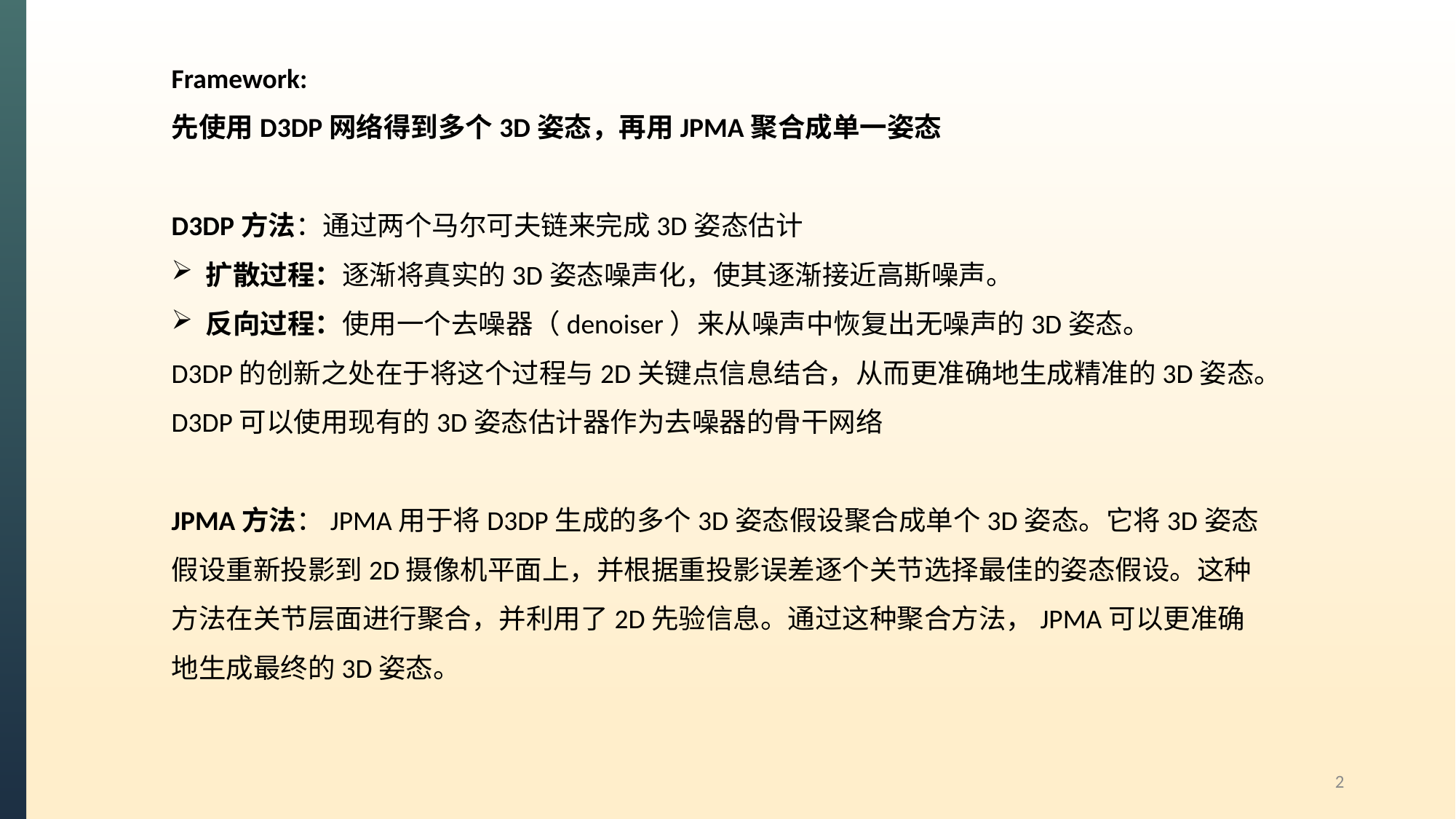

Framework:
先使用D3DP网络得到多个3D姿态，再用JPMA聚合成单一姿态

D3DP方法：通过两个马尔可夫链来完成3D姿态估计
扩散过程：逐渐将真实的3D姿态噪声化，使其逐渐接近高斯噪声。
反向过程：使用一个去噪器（denoiser）来从噪声中恢复出无噪声的3D姿态。
D3DP的创新之处在于将这个过程与2D关键点信息结合，从而更准确地生成精准的3D姿态。D3DP可以使用现有的3D姿态估计器作为去噪器的骨干网络

JPMA方法：JPMA用于将D3DP生成的多个3D姿态假设聚合成单个3D姿态。它将3D姿态假设重新投影到2D摄像机平面上，并根据重投影误差逐个关节选择最佳的姿态假设。这种方法在关节层面进行聚合，并利用了2D先验信息。通过这种聚合方法，JPMA可以更准确地生成最终的3D姿态。

2